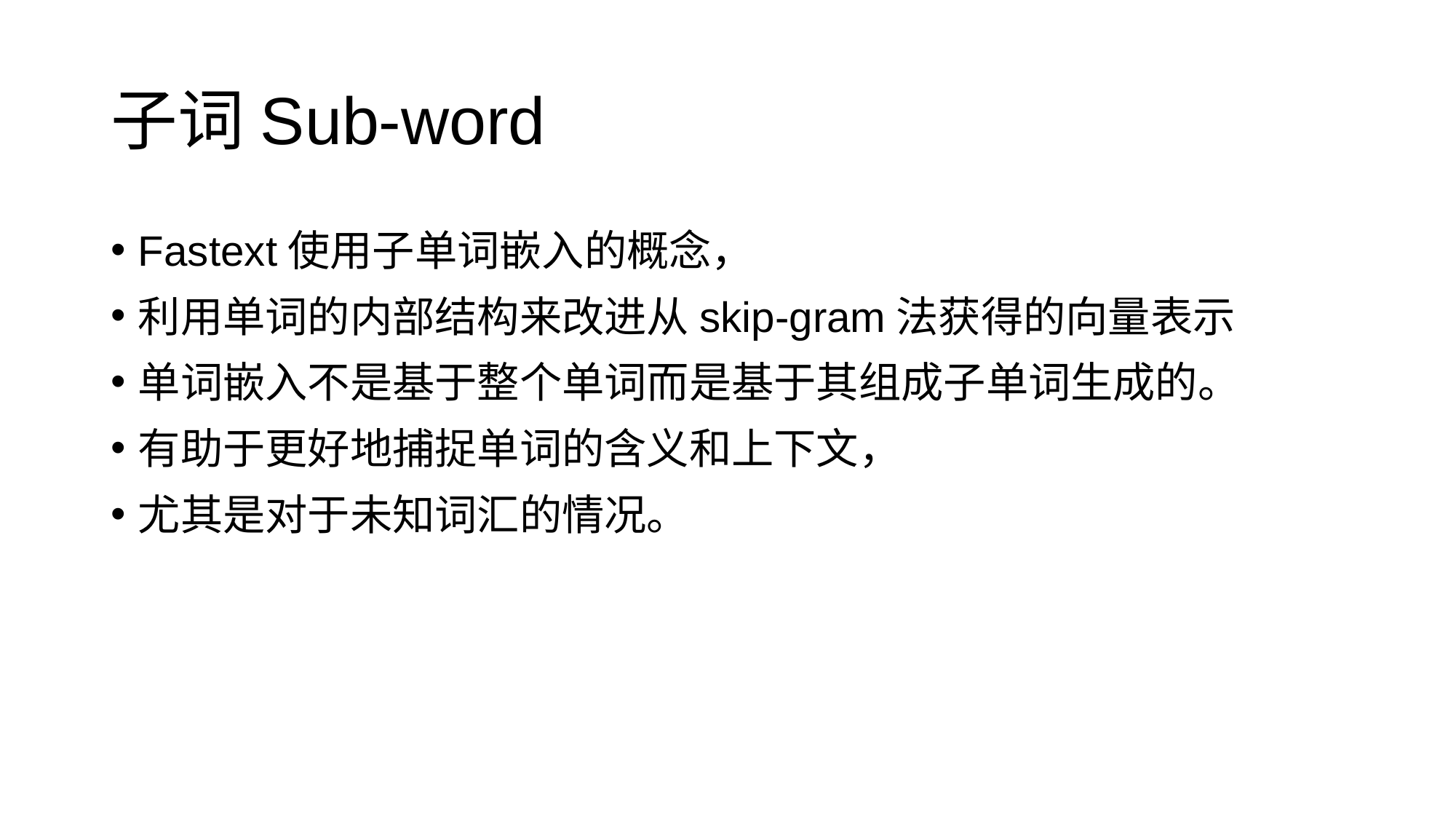

# 子词Sub-word
Fastext使用子单词嵌入的概念，
利用单词的内部结构来改进从skip-gram法获得的向量表示
单词嵌入不是基于整个单词而是基于其组成子单词生成的。
有助于更好地捕捉单词的含义和上下文，
尤其是对于未知词汇的情况。